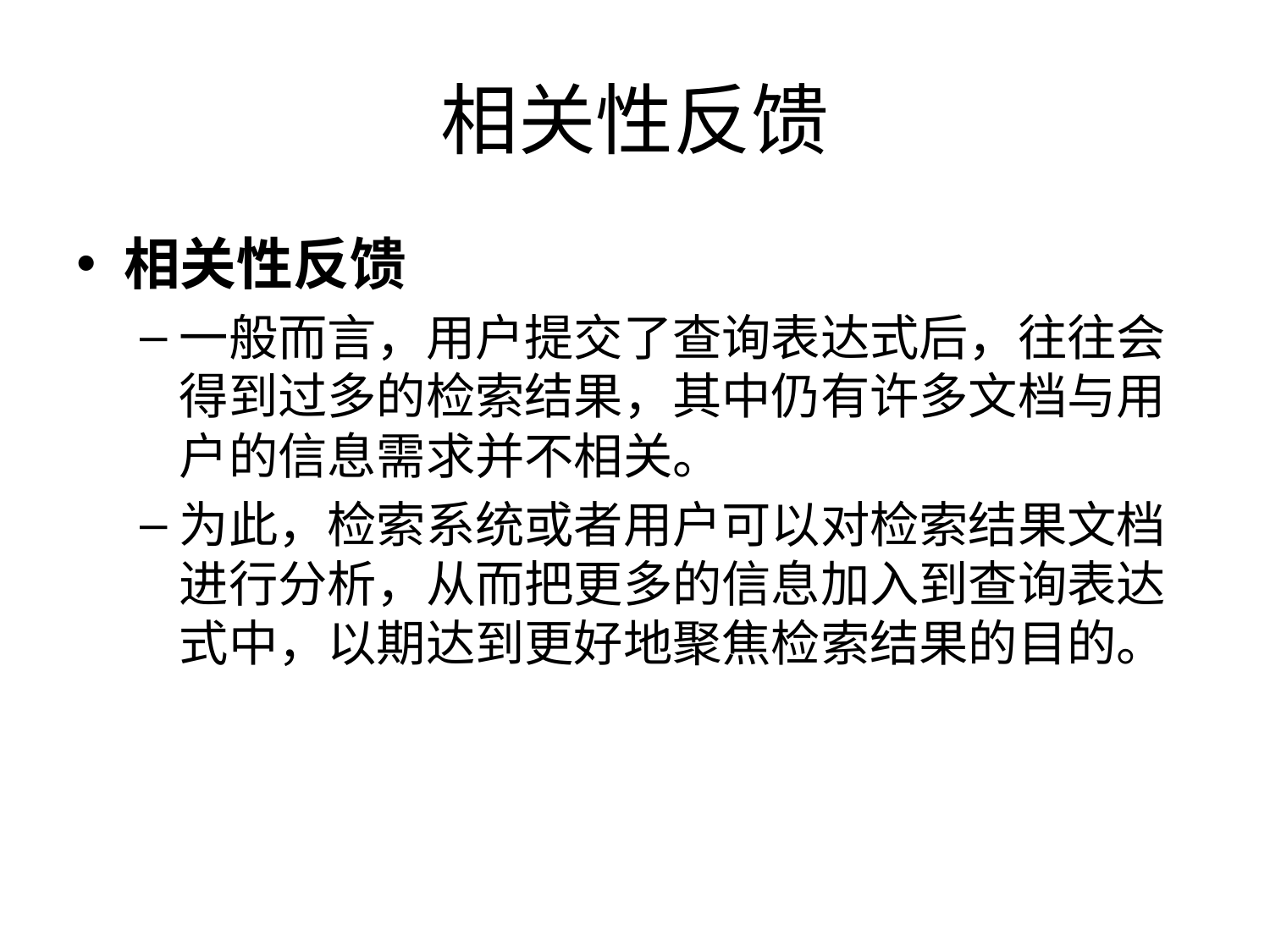

# 相关性反馈
相关性反馈
一般而言，用户提交了查询表达式后，往往会得到过多的检索结果，其中仍有许多文档与用户的信息需求并不相关。
为此，检索系统或者用户可以对检索结果文档进行分析，从而把更多的信息加入到查询表达式中，以期达到更好地聚焦检索结果的目的。